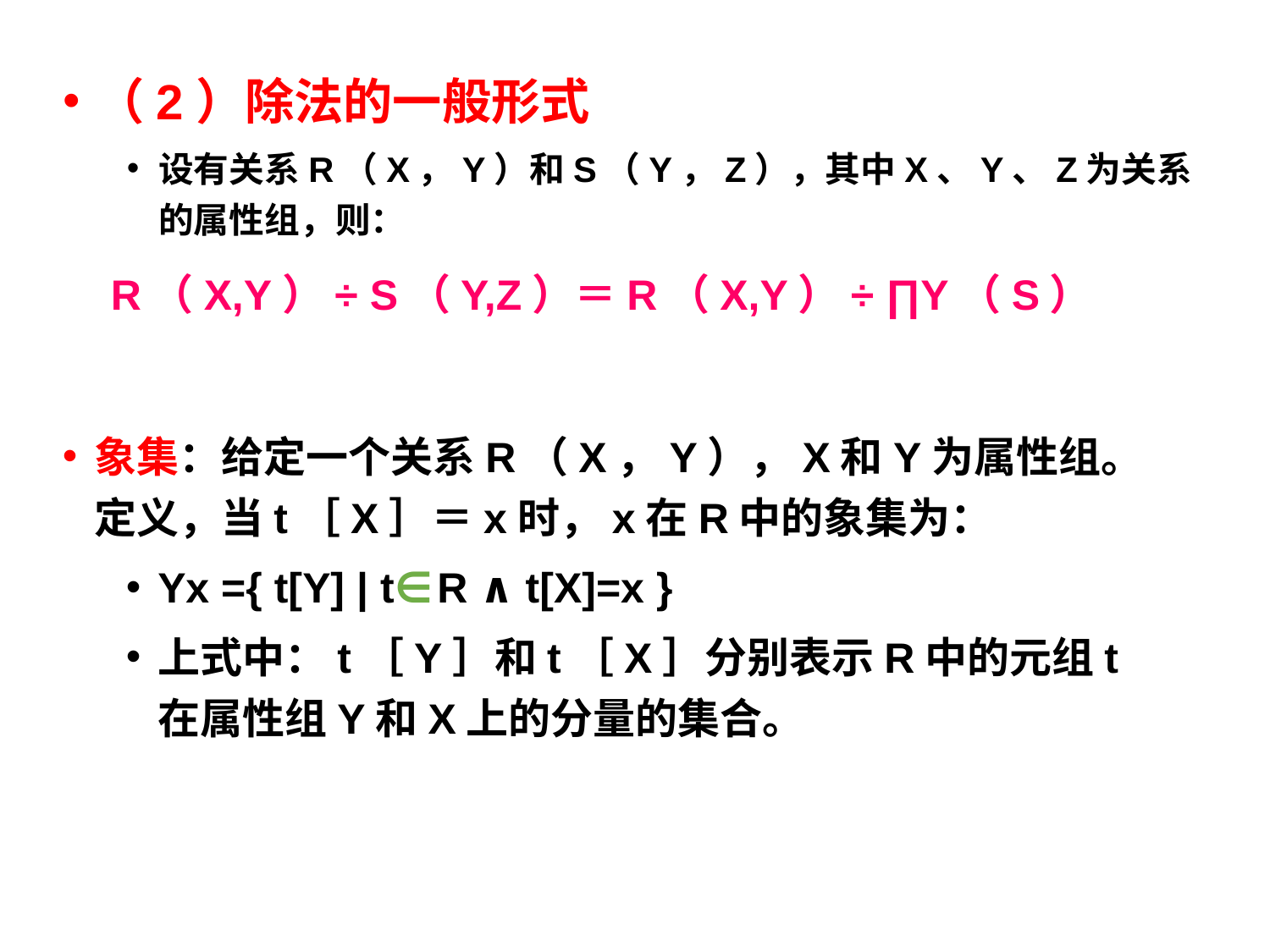

（2）除法的一般形式
设有关系R（X，Y）和S（Y，Z），其中X、Y、Z为关系的属性组，则：
    R（X,Y）÷ S（Y,Z）＝R（X,Y）÷ ∏Y（S）
象集：给定一个关系R（X，Y），X和Y为属性组。定义，当t［X］＝x时，x在R中的象集为：
Yx ={ t[Y] | t∈R ∧ t[X]=x }
上式中：t［Y］和t［X］分别表示R中的元组t 在属性组Y和X上的分量的集合。